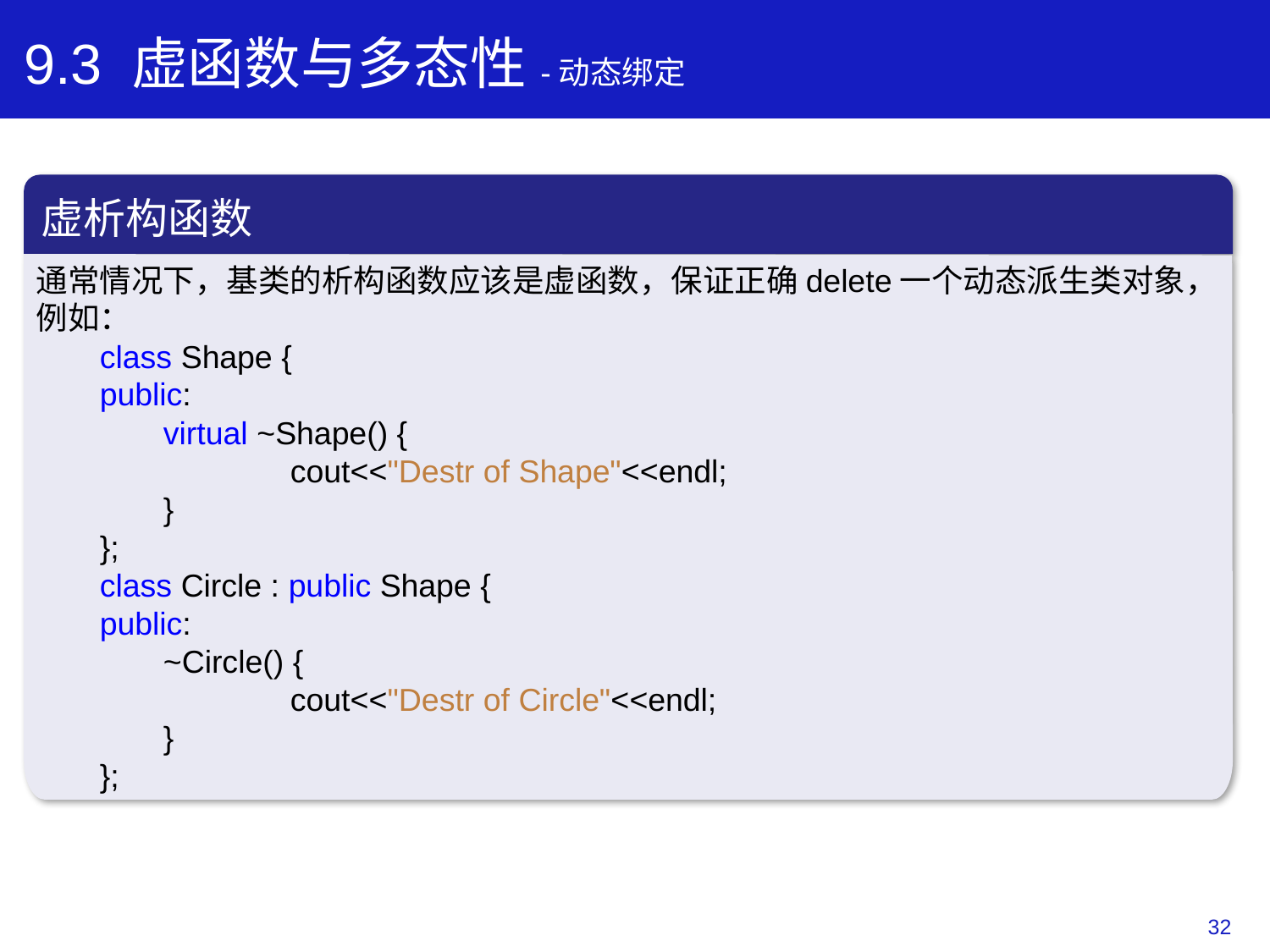

9.3 虚函数与多态性-动态绑定
虚析构函数
通常情况下，基类的析构函数应该是虚函数，保证正确delete一个动态派生类对象，例如：
class Shape {
public:
virtual ~Shape() {
	cout<<"Destr of Shape"<<endl;
}
};
class Circle : public Shape {
public:
~Circle() {
	cout<<"Destr of Circle"<<endl;
}
};
32